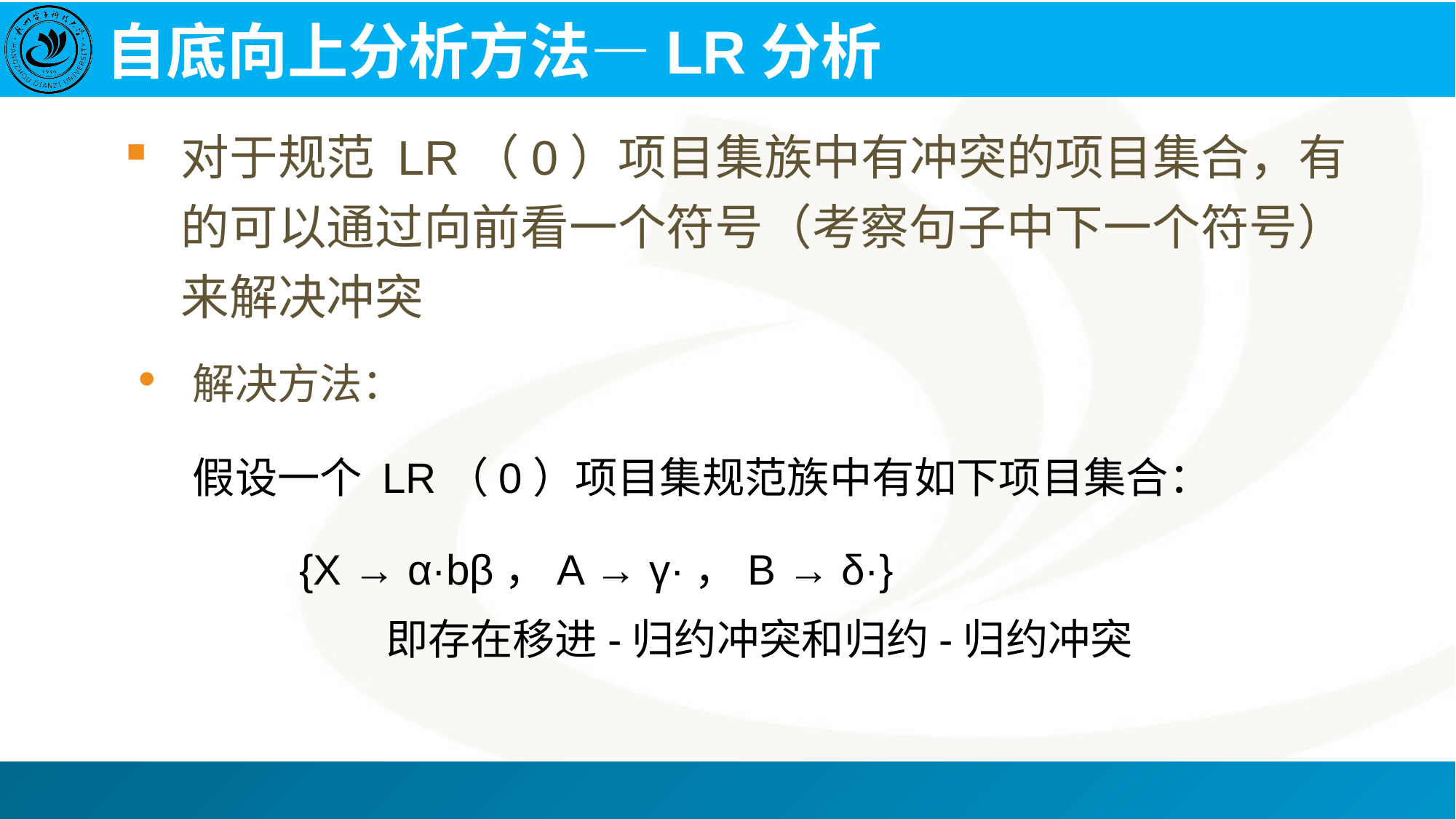

# 自底向上分析方法—LR分析
对于规范 LR（0）项目集族中有冲突的项目集合，有的可以通过向前看一个符号（考察句子中下一个符号）来解决冲突
解决方法：
假设一个 LR（0）项目集规范族中有如下项目集合：

         {X → α·bβ，A → γ·，B → δ·}
		  即存在移进-归约冲突和归约-归约冲突
94